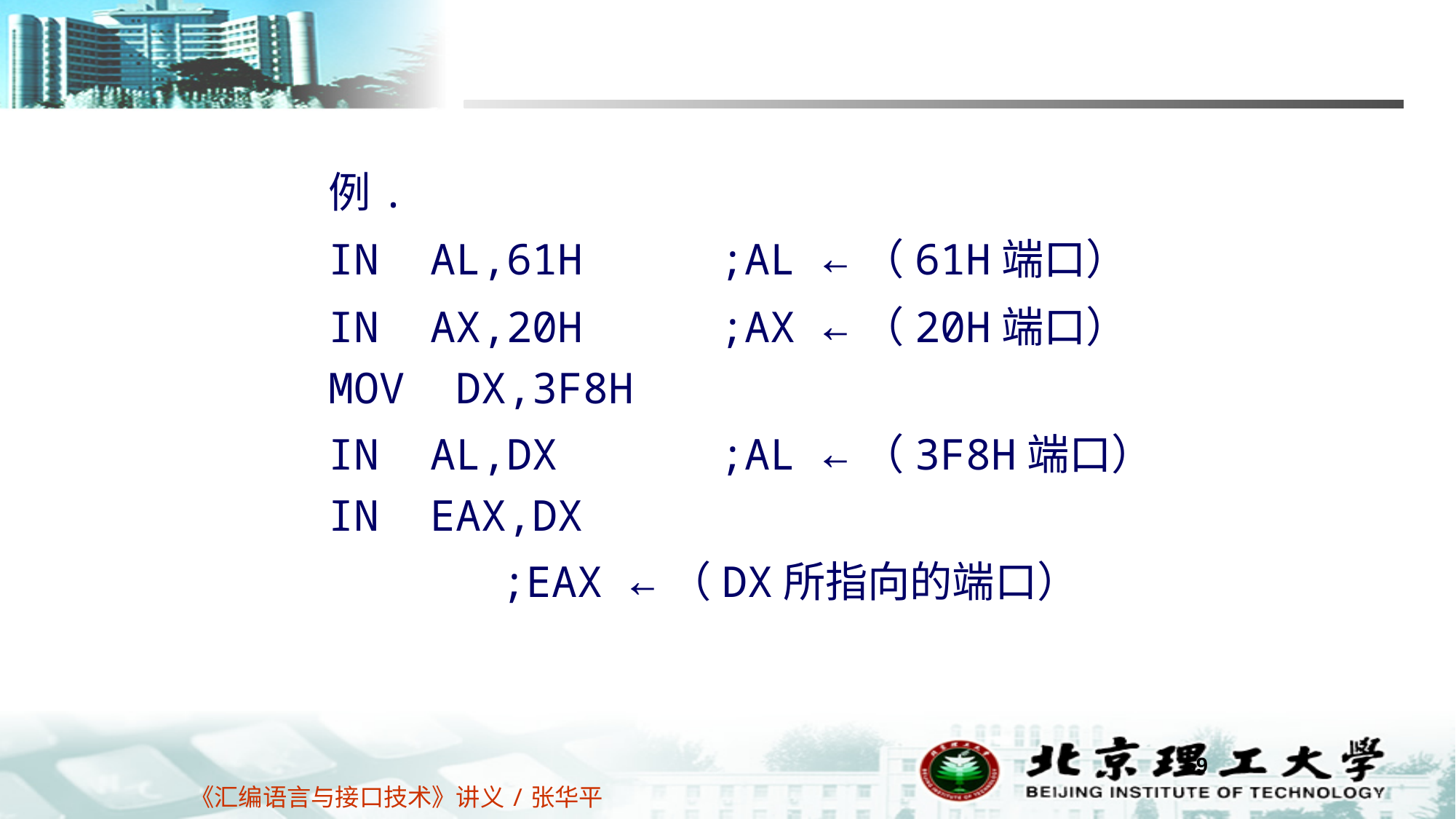

例.
IN  AL,61H		;AL ←（61H端口）
IN  AX,20H		;AX ←（20H端口）
MOV  DX,3F8H
IN  AL,DX		;AL ←（3F8H端口）
IN  EAX,DX
		;EAX ←（DX所指向的端口）
59